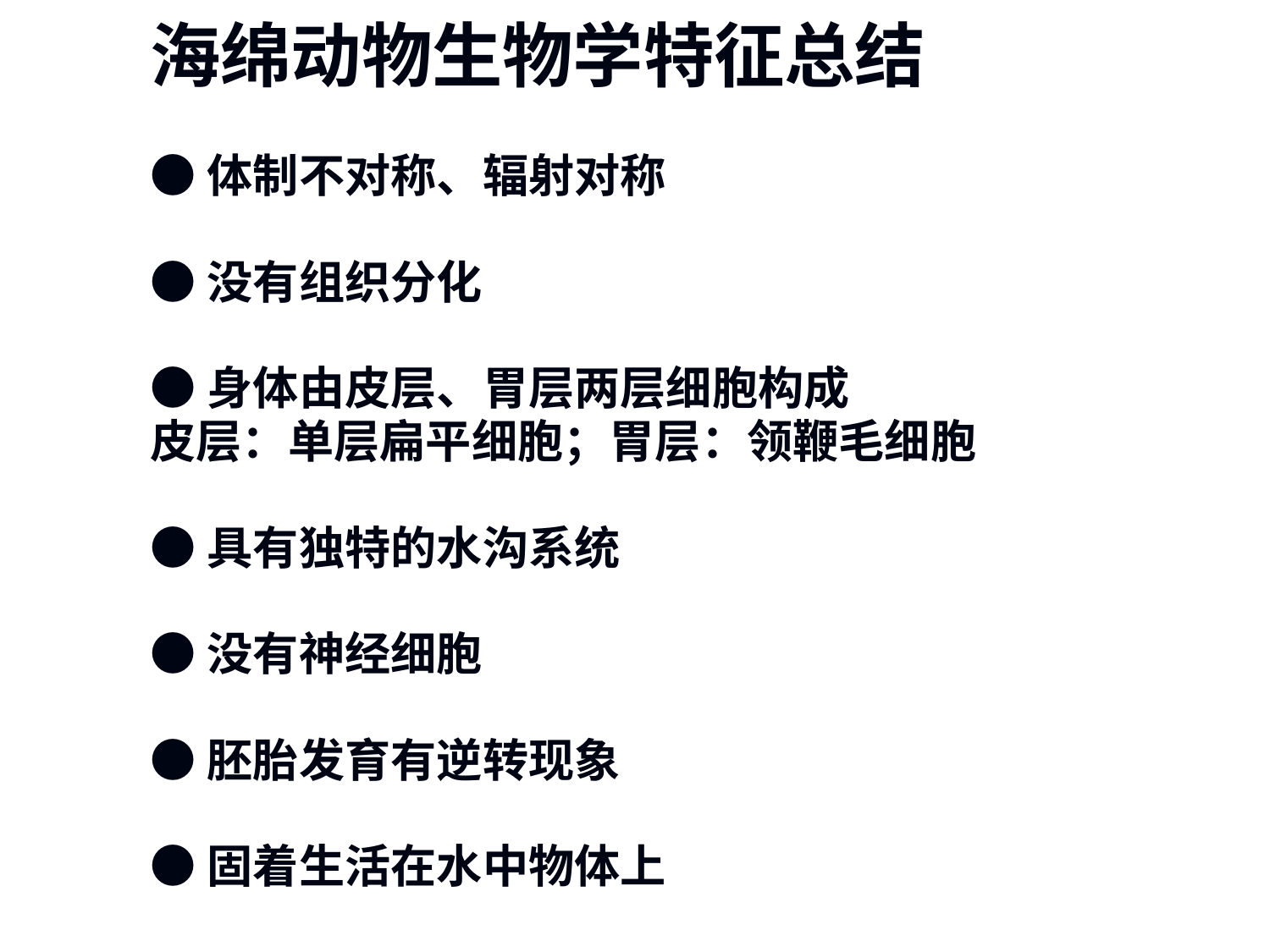

海绵动物生物学特征总结

●体制不对称、辐射对称

●没有组织分化

●身体由皮层、胃层两层细胞构成
皮层：单层扁平细胞；胃层：领鞭毛细胞

●具有独特的水沟系统

●没有神经细胞

●胚胎发育有逆转现象

●固着生活在水中物体上